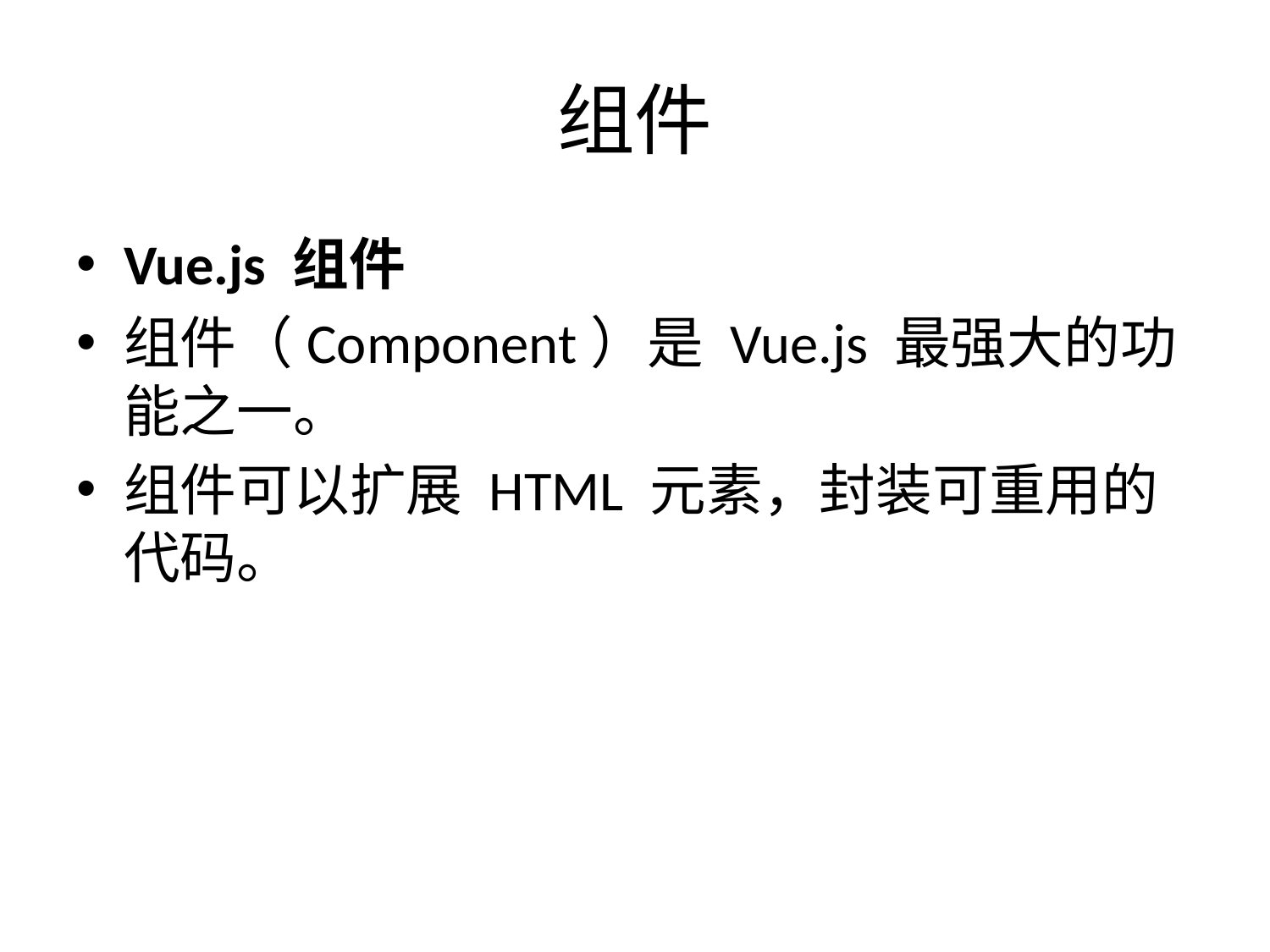

# 组件
Vue.js 组件
组件（Component）是 Vue.js 最强大的功能之一。
组件可以扩展 HTML 元素，封装可重用的代码。